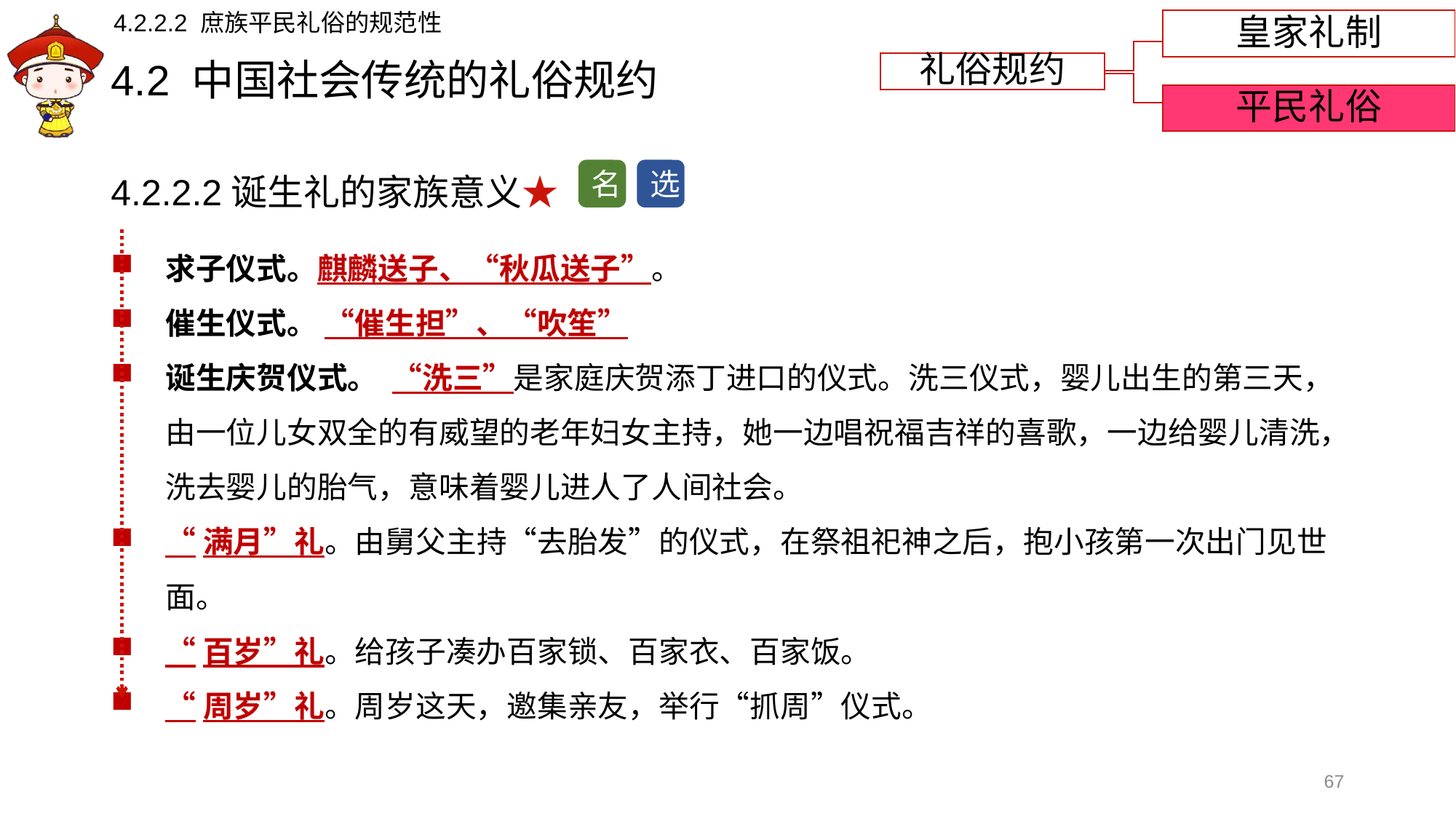

4.2.2.2 庶族平民礼俗的规范性
皇家礼制

# 4.2 中国社会传统的礼俗规约
礼俗规约

平民礼俗
4.2.2.2诞生礼的家族意义★
求子仪式。麒麟送子、“秋瓜送子”。
催生仪式。 “催生担”、“吹笙”
诞生庆贺仪式。  “洗三”是家庭庆贺添丁进口的仪式。洗三仪式，婴儿出生的第三天，由一位儿女双全的有威望的老年妇女主持，她一边唱祝福吉祥的喜歌，一边给婴儿清洗，洗去婴儿的胎气，意味着婴儿进人了人间社会。
“满月”礼。由舅父主持“去胎发”的仪式，在祭祖祀神之后，抱小孩第一次出门见世面。
“百岁”礼。给孩子凑办百家锁、百家衣、百家饭。
“周岁”礼。周岁这天，邀集亲友，举行“抓周”仪式。
名
选
67